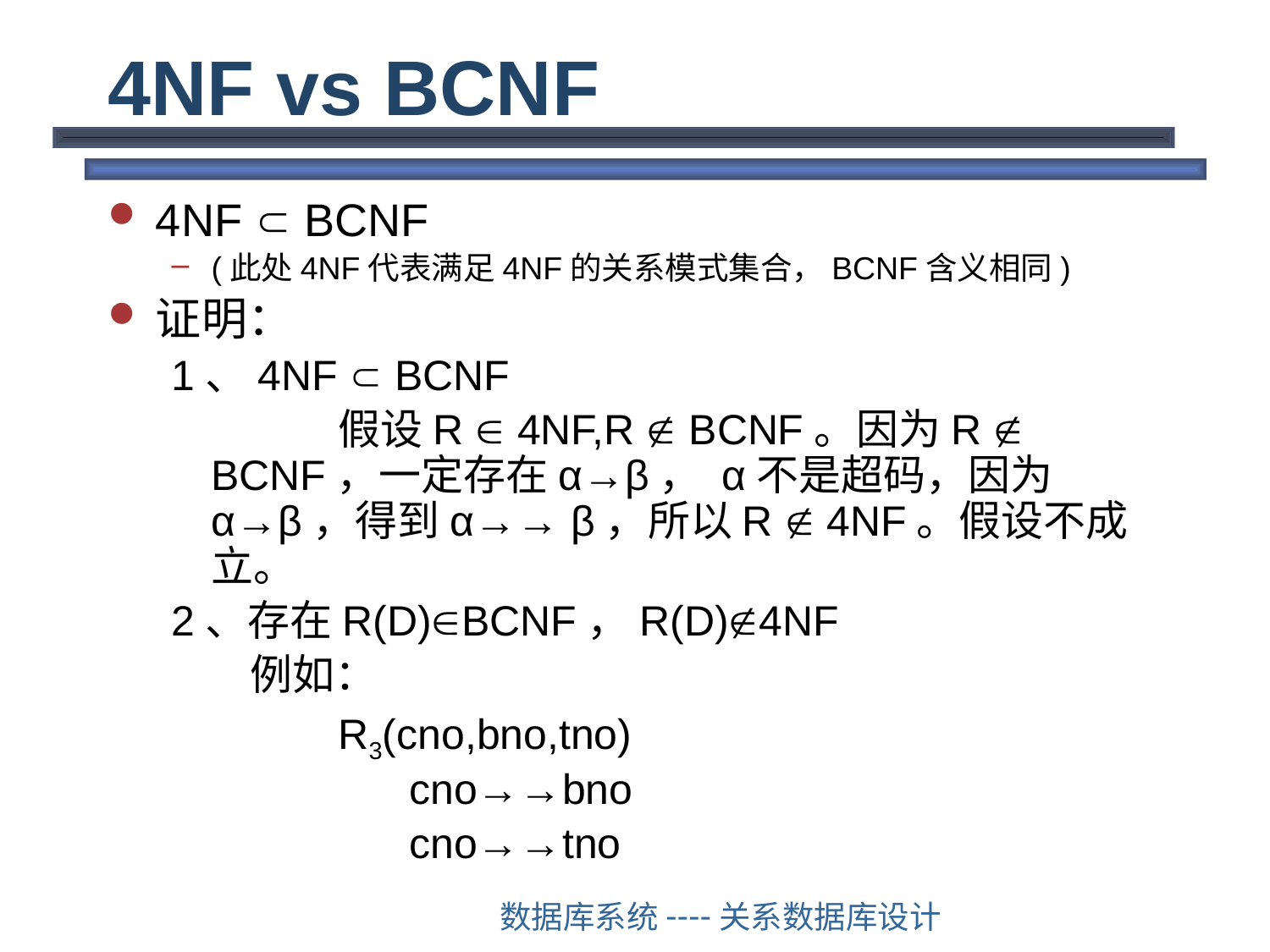

# 4NF vs BCNF
4NF ⊂ BCNF
(此处4NF代表满足4NF的关系模式集合，BCNF含义相同)
证明：
1、4NF ⊂ BCNF
		假设R ∈ 4NF,R ∉ BCNF。因为R ∉ BCNF，一定存在α→β， α不是超码，因为α→β，得到α→→ β，所以R ∉ 4NF。假设不成立。
2、存在R(D)∈BCNF，R(D)∉4NF
	   例如：
		R3(cno,bno,tno)
		      cno→→bno
		      cno→→tno
数据库系统----关系数据库设计